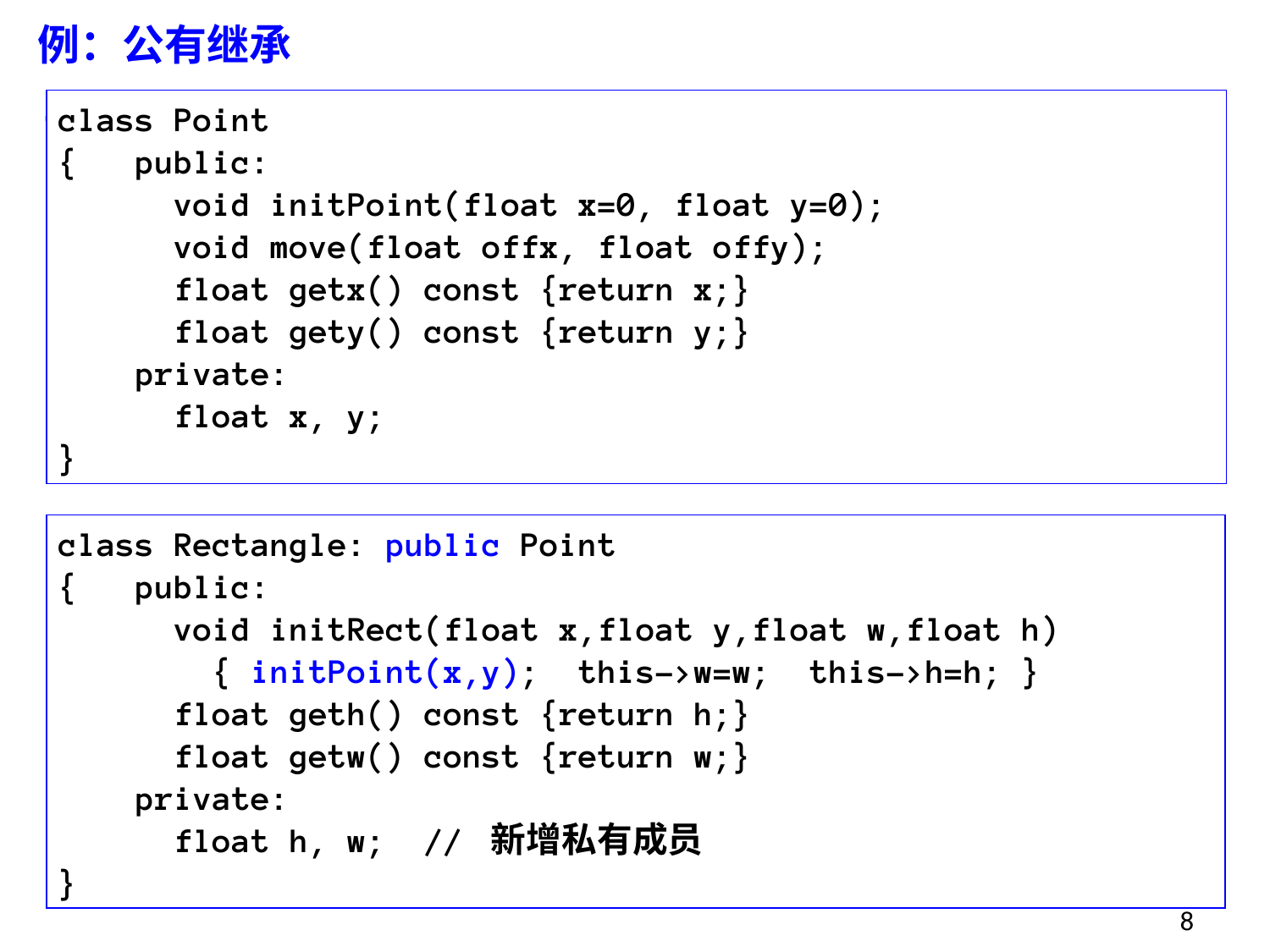

# 例：公有继承
class Point
{   public:
      void initPoint(float x=0, float y=0);
      void move(float offx, float offy);
      float getx() const {return x;}
      float gety() const {return y;}
    private:
      float x, y;
}
class Rectangle: public Point
{   public:
      void initRect(float x,float y,float w,float h)
        { initPoint(x,y);  this->w=w;  this->h=h; }
      float geth() const {return h;}
      float getw() const {return w;}
    private:
      float h, w;  // 新增私有成员
}
8